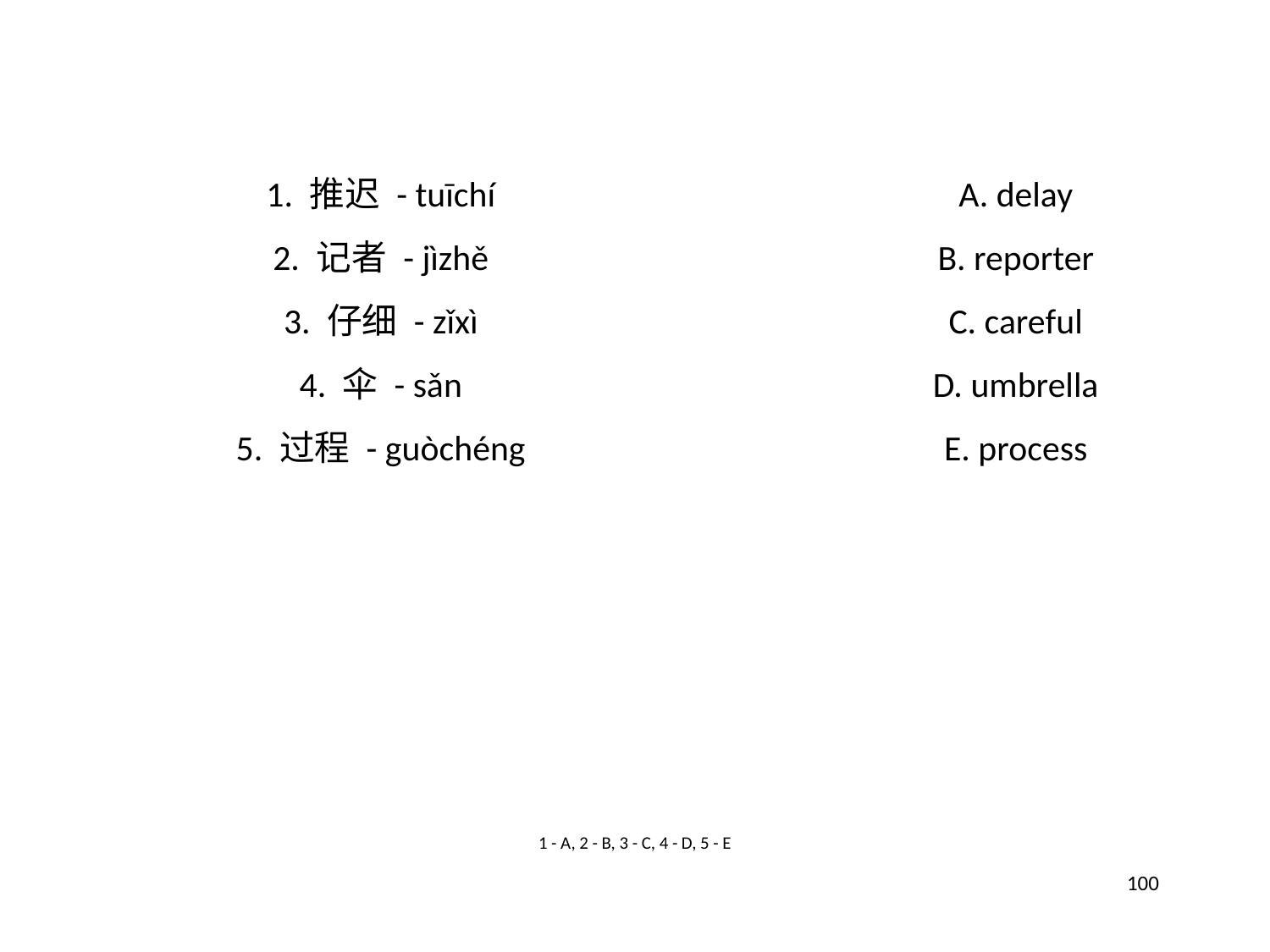

1. 推迟 - tuīchí

A. delay

2. 记者 - jìzhě

B. reporter

3. 仔细 - zǐxì

C. careful

4. 伞 - sǎn

D. umbrella

5. 过程 - guòchéng

E. process
1 - A, 2 - B, 3 - C, 4 - D, 5 - E

100